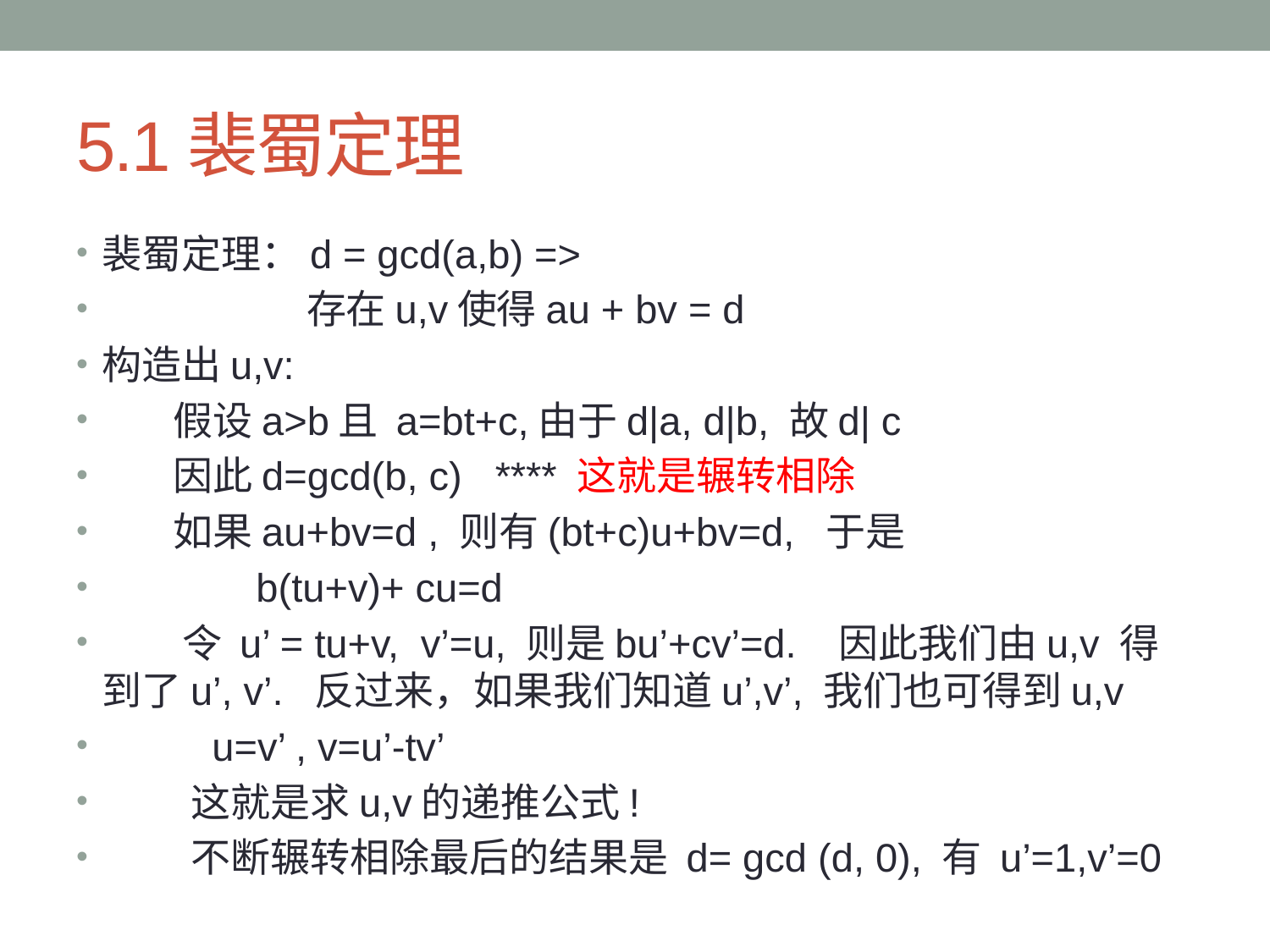

# 5.1裴蜀定理
裴蜀定理：d = gcd(a,b) =>
                      存在u,v使得au + bv = d
构造出u,v:
       假设a>b且 a=bt+c,由于d|a, d|b, 故d| c
       因此d=gcd(b, c)   **** 这就是辗转相除
       如果au+bv=d , 则有(bt+c)u+bv=d,  于是
              b(tu+v)+ cu=d
        令 u’ = tu+v,  v’=u, 则是bu’+cv’=d.   因此我们由u,v 得到了u’, v’.  反过来，如果我们知道u’,v’, 我们也可得到u,v
          u=v’ , v=u’-tv’
         这就是求u,v的递推公式!
         不断辗转相除最后的结果是 d= gcd (d, 0), 有 u’=1,v’=0